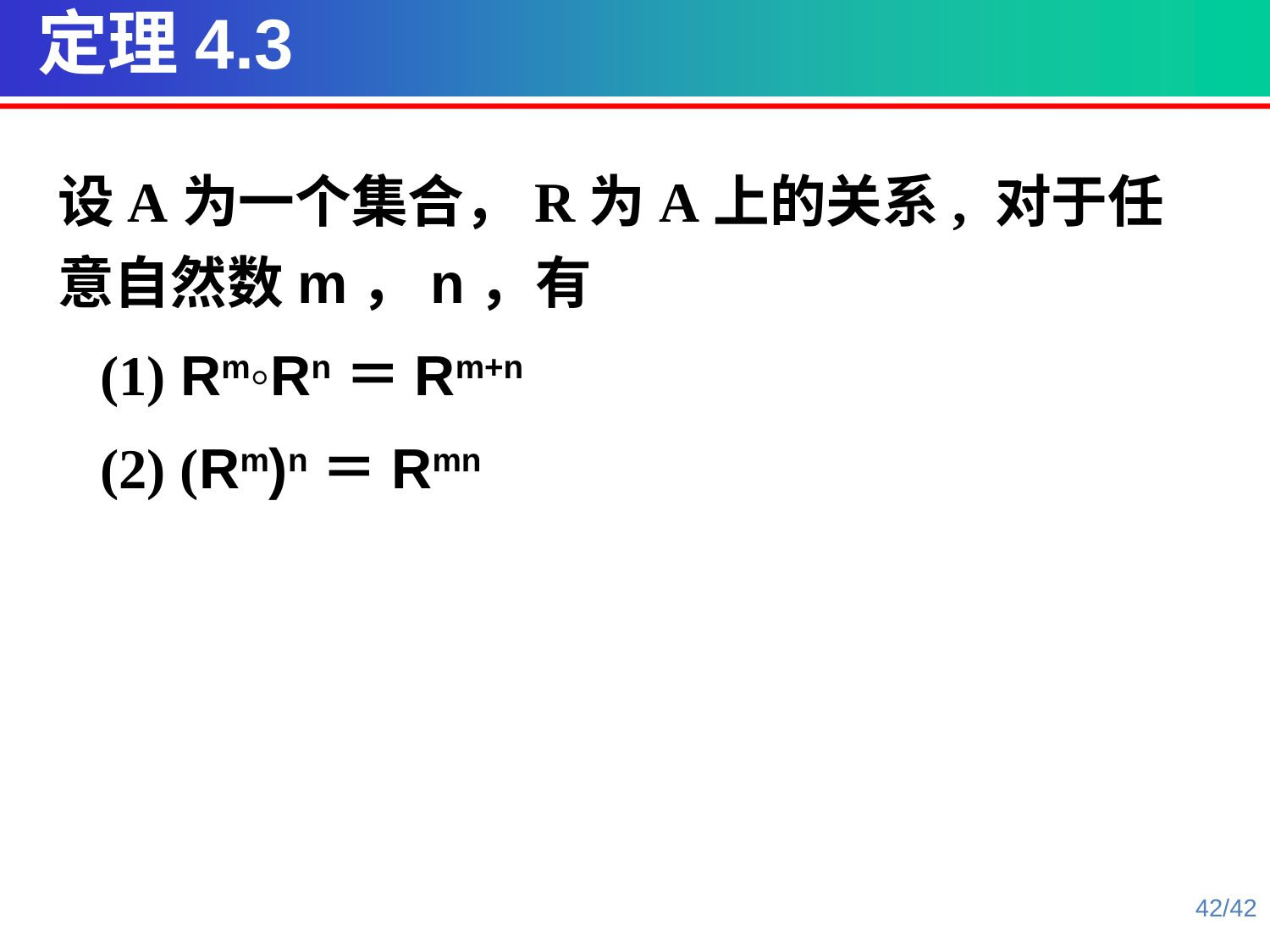

定理4.3
设A为一个集合，R为A上的关系, 对于任意自然数m，n，有
   (1) Rm◦Rn＝Rm+n
   (2) (Rm)n＝Rmn

42/42